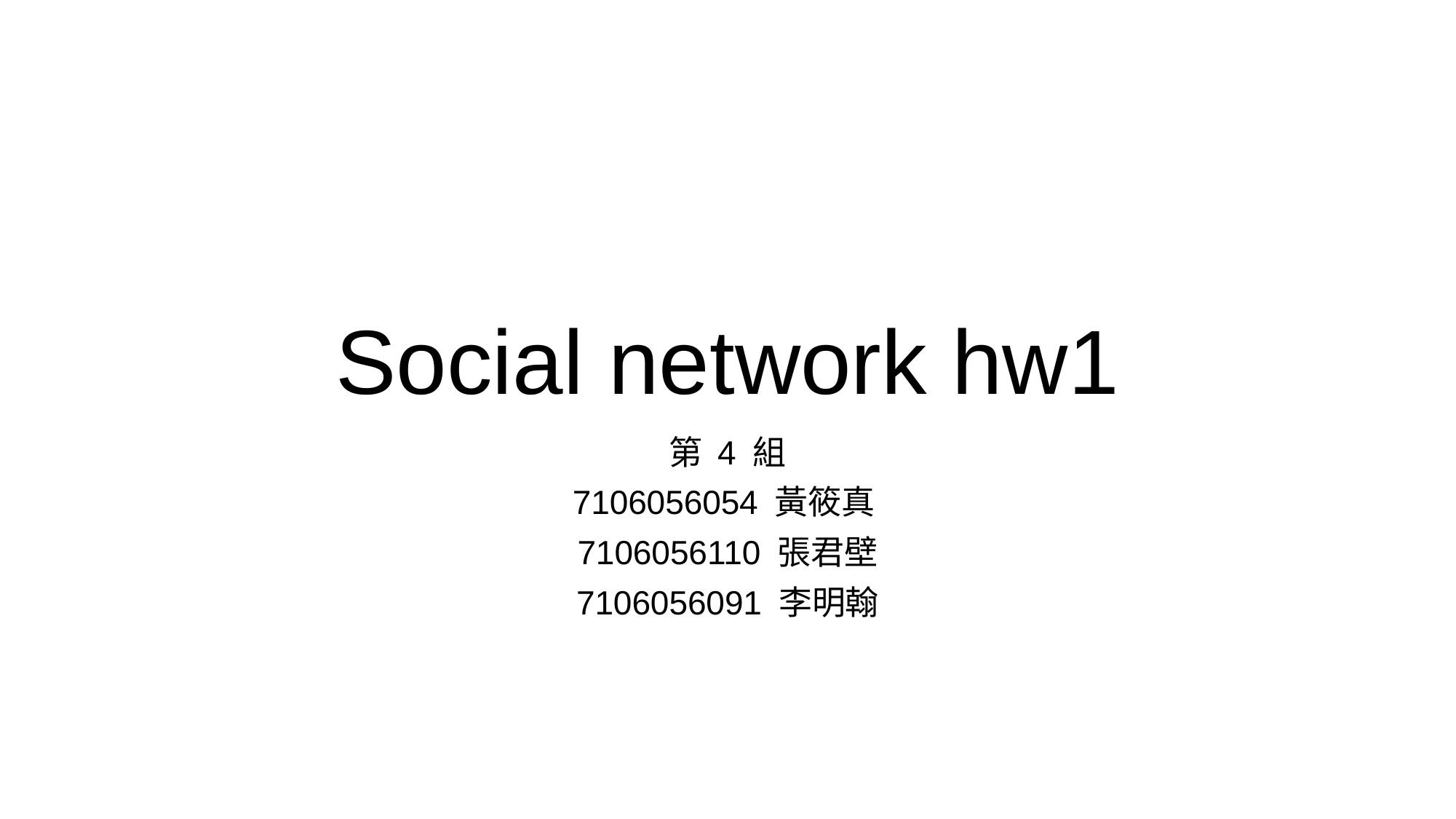

# Social network hw1
第 4 組
7106056054 黃筱真
7106056110 張君壁
7106056091 李明翰